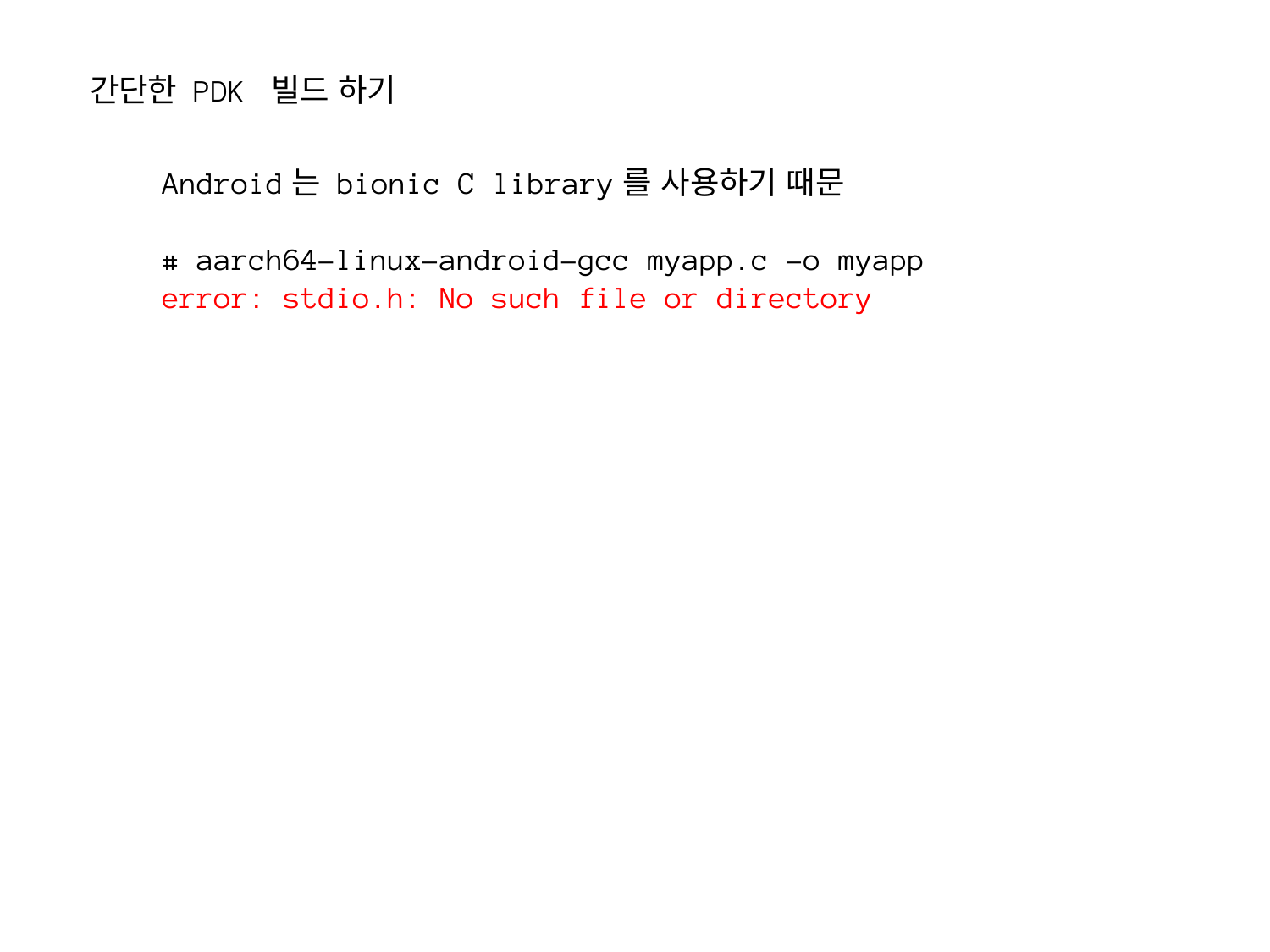

간단한 PDK 빌드 하기
Android는 bionic C library를 사용하기 때문

# aarch64-linux-android-gcc myapp.c -o myapp
error: stdio.h: No such file or directory